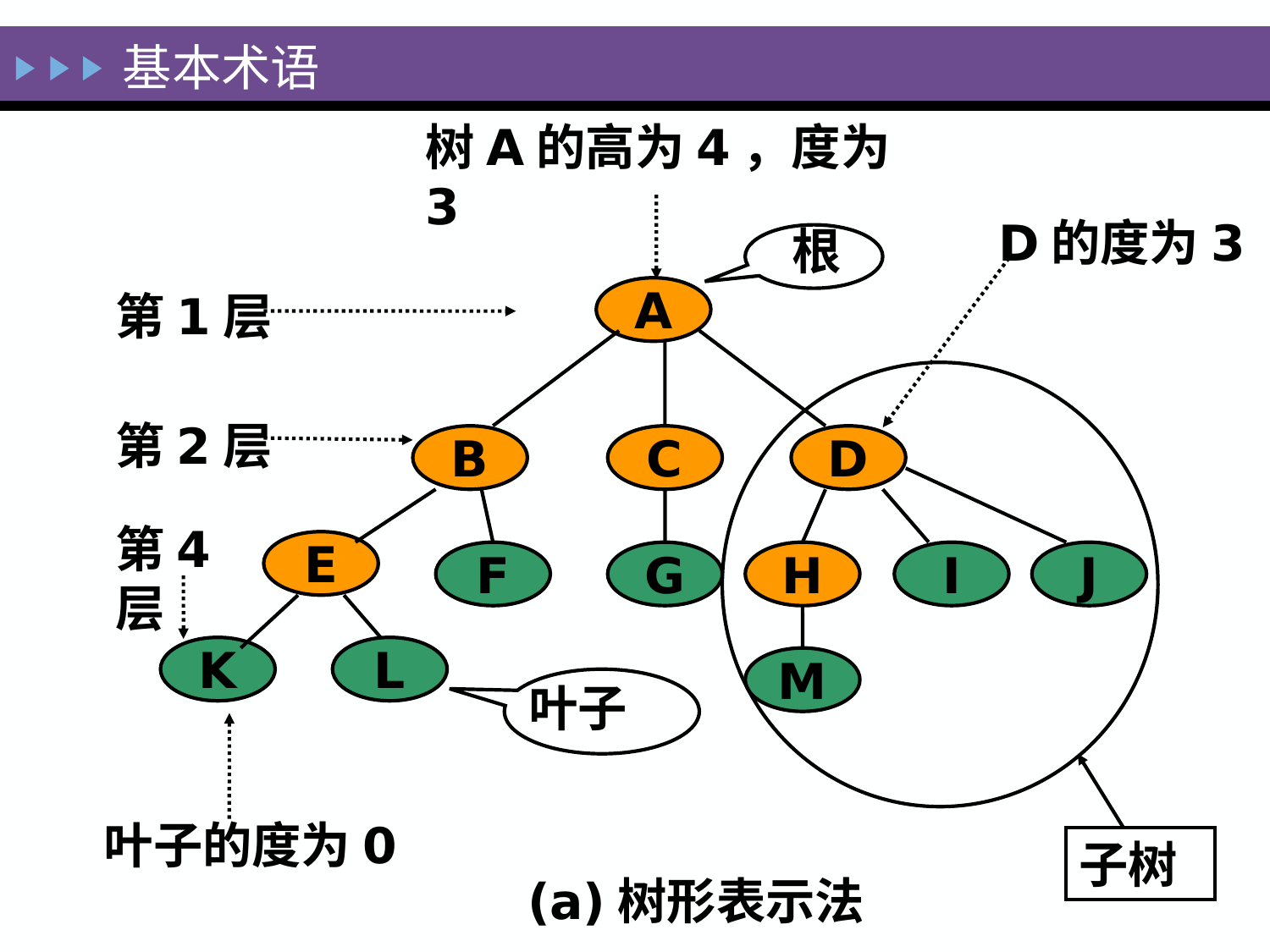

基本术语
#
树A的高为4，度为3

D的度为3

根

A
第1层

子树
第2层

B
C
D

第4层

E
F
G
H
I
J

K
L
M

叶子

叶子的度为0
(a)树形表示法